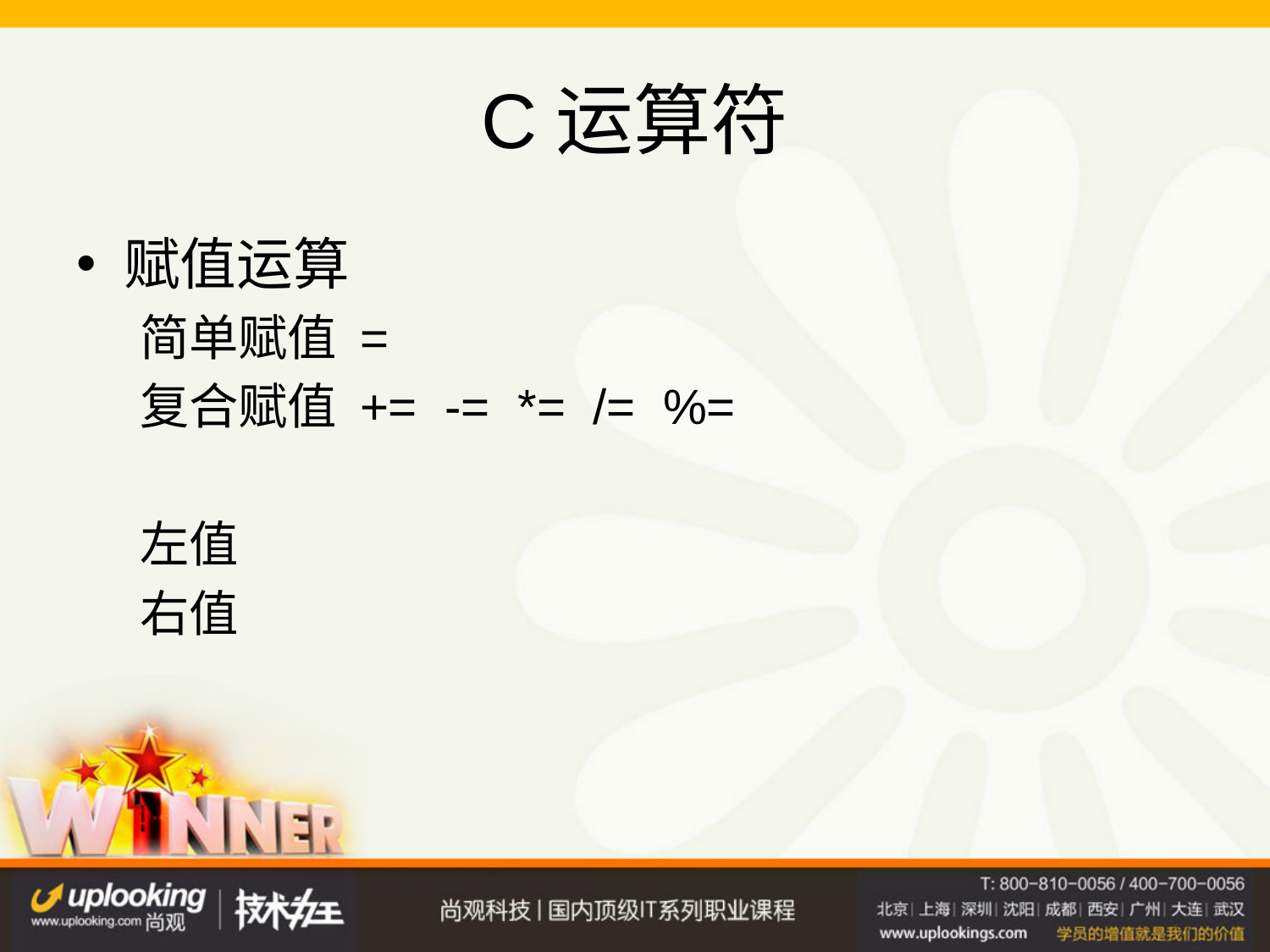

# C运算符
赋值运算
简单赋值 =
复合赋值 +=  -=  *=  /=  %=

左值
右值